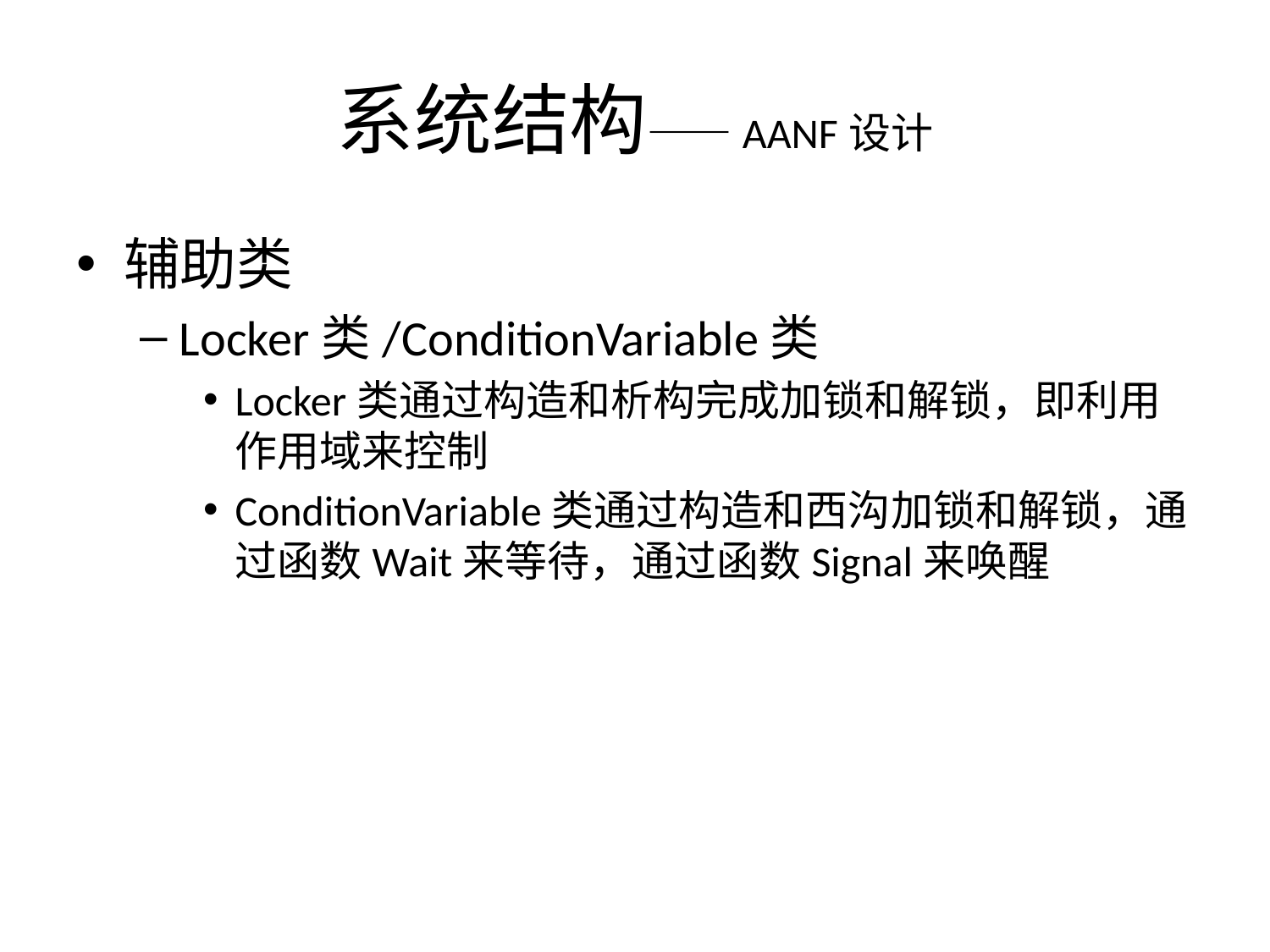

# 系统结构——AANF设计
辅助类
Locker类/ConditionVariable类
Locker类通过构造和析构完成加锁和解锁，即利用作用域来控制
ConditionVariable类通过构造和西沟加锁和解锁，通过函数Wait来等待，通过函数Signal来唤醒